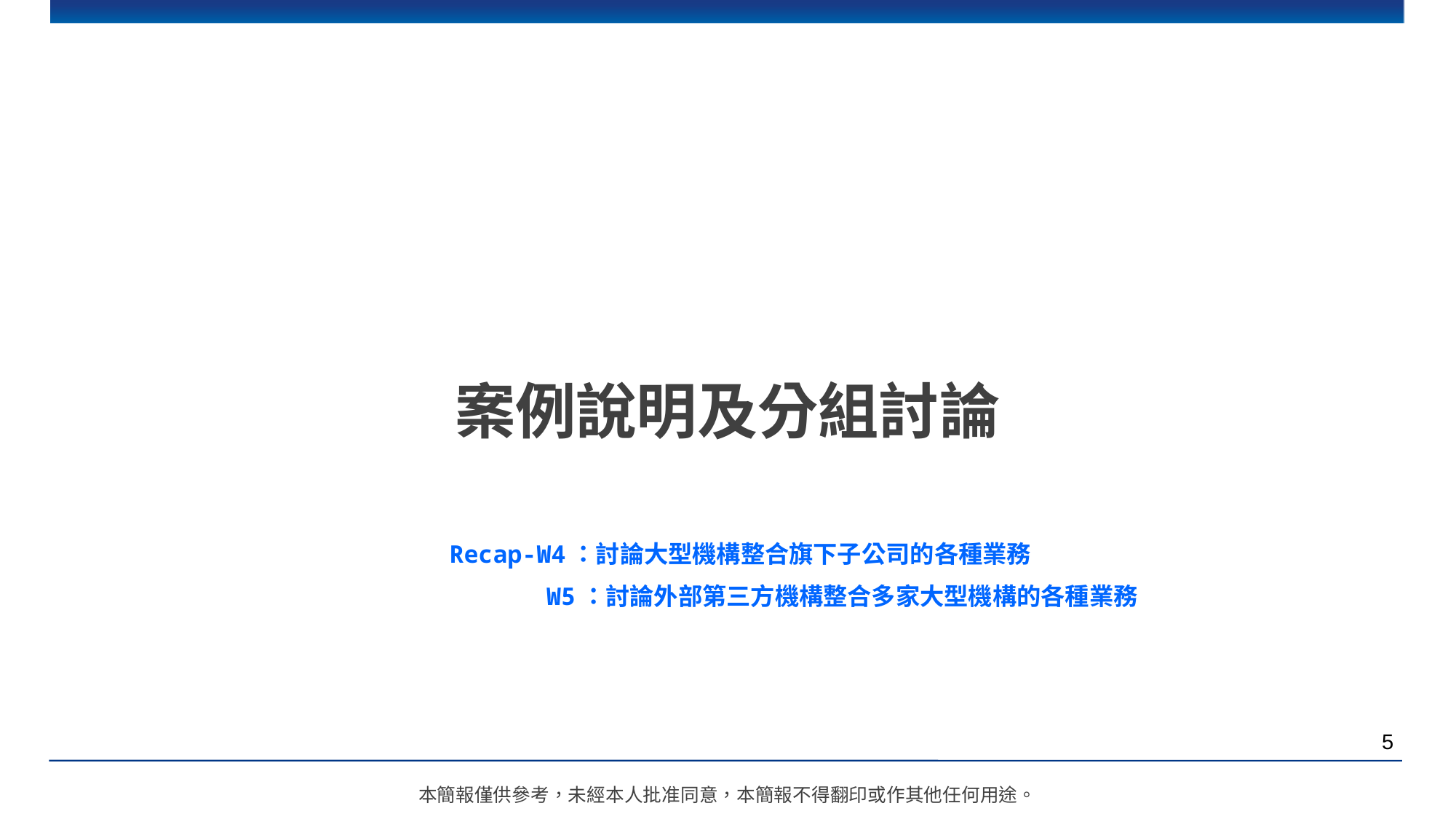

# 案例說明及分組討論
Recap-W4：討論大型機構整合旗下子公司的各種業務
              W5：討論外部第三方機構整合多家大型機構的各種業務

5